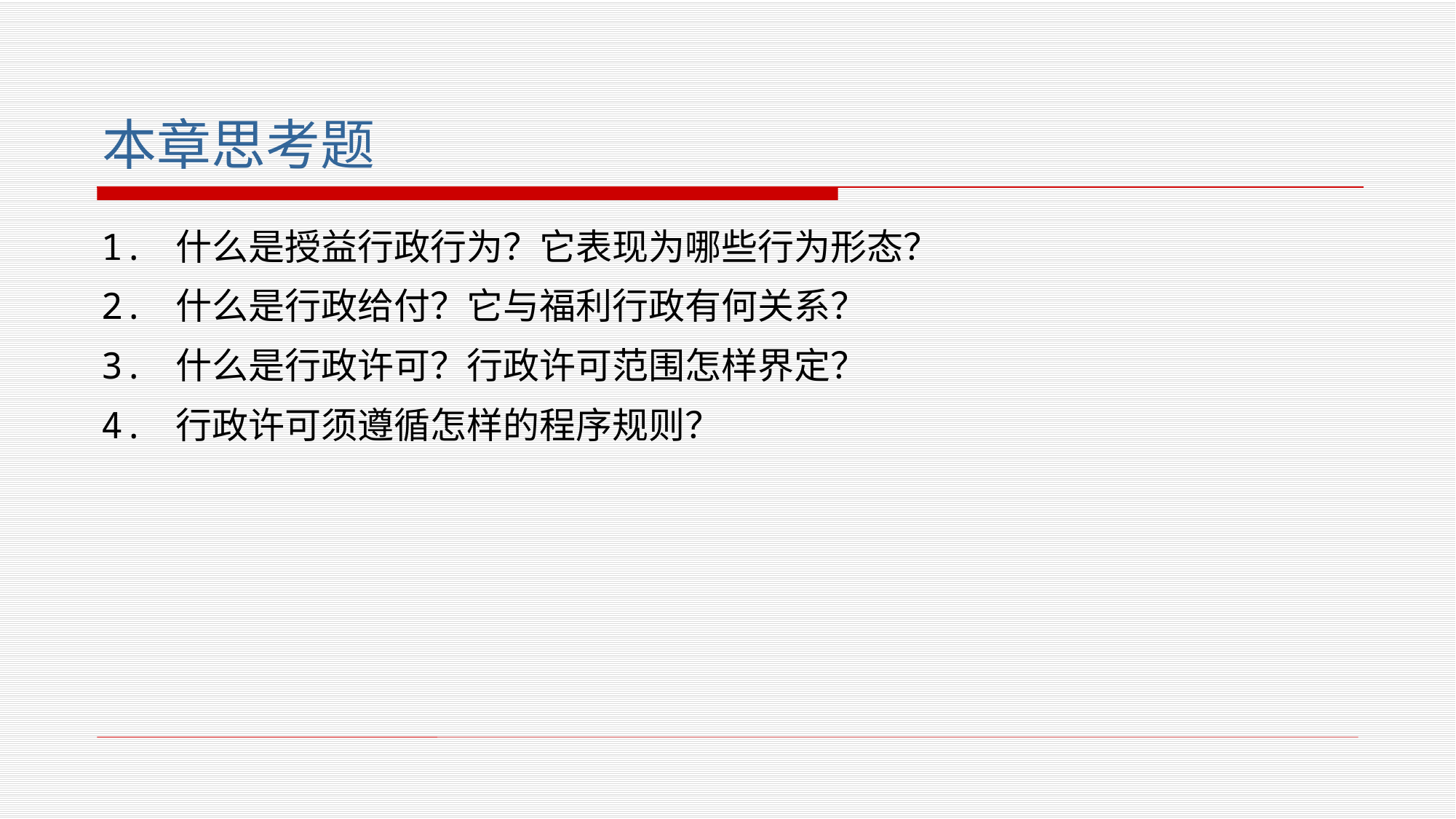

# 本章思考题
1. 什么是授益行政行为？它表现为哪些行为形态？
2. 什么是行政给付？它与福利行政有何关系？
3. 什么是行政许可？行政许可范围怎样界定？
4. 行政许可须遵循怎样的程序规则？